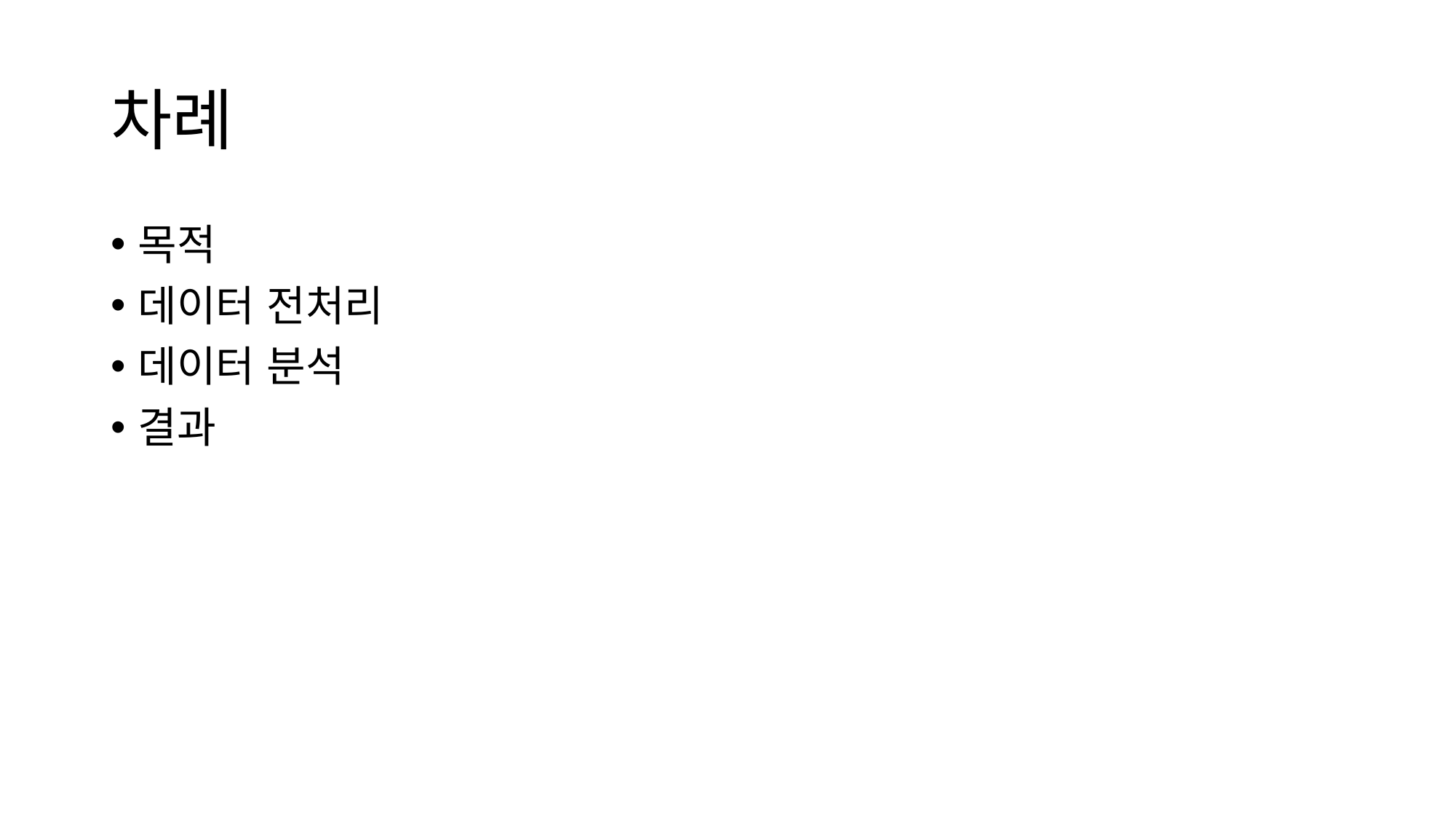

# 차례
목적
데이터 전처리
데이터 분석
결과